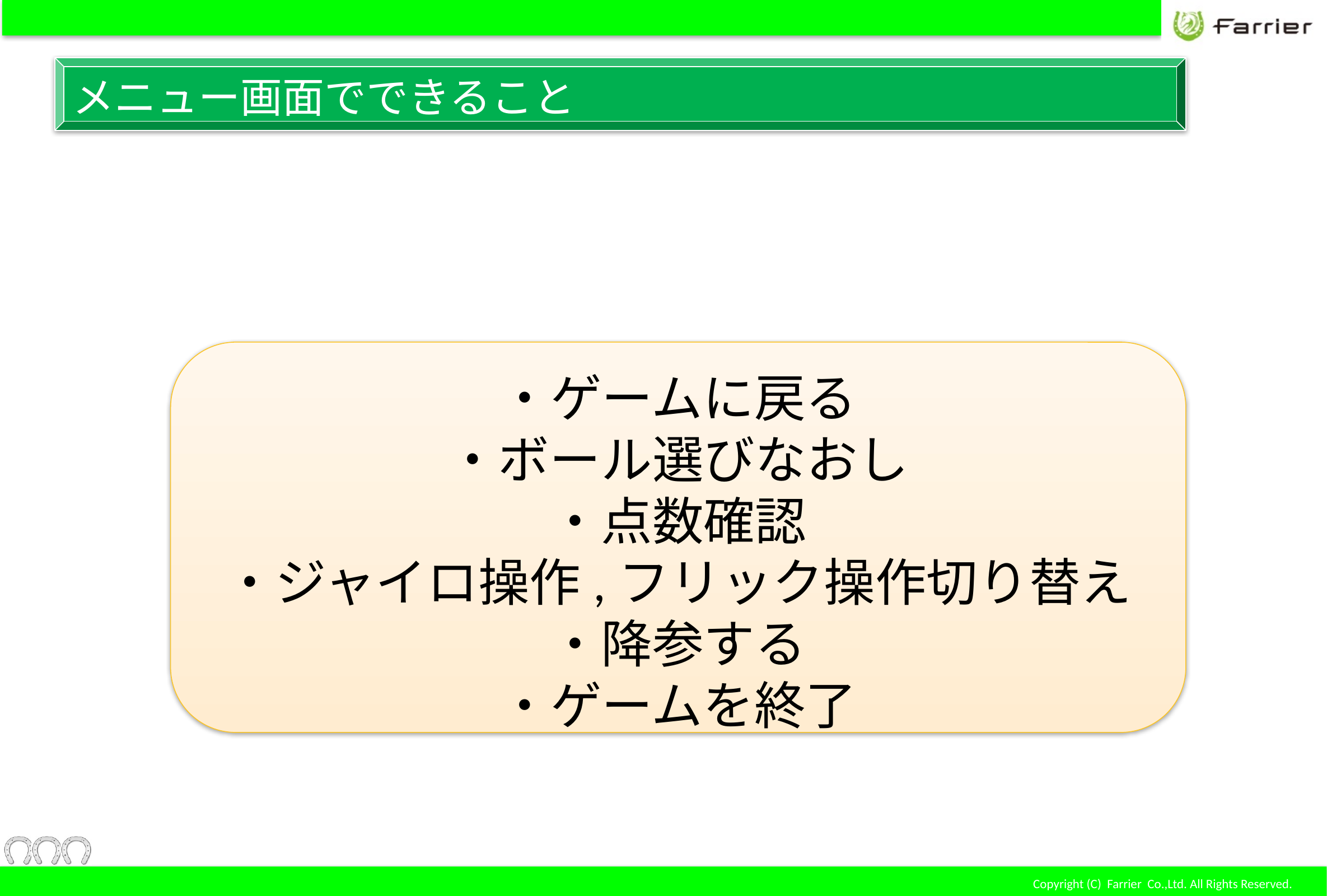

メニュー画面でできること
・ゲームに戻る
・ボール選びなおし
・点数確認
・ジャイロ操作,フリック操作切り替え
・降参する
・ゲームを終了